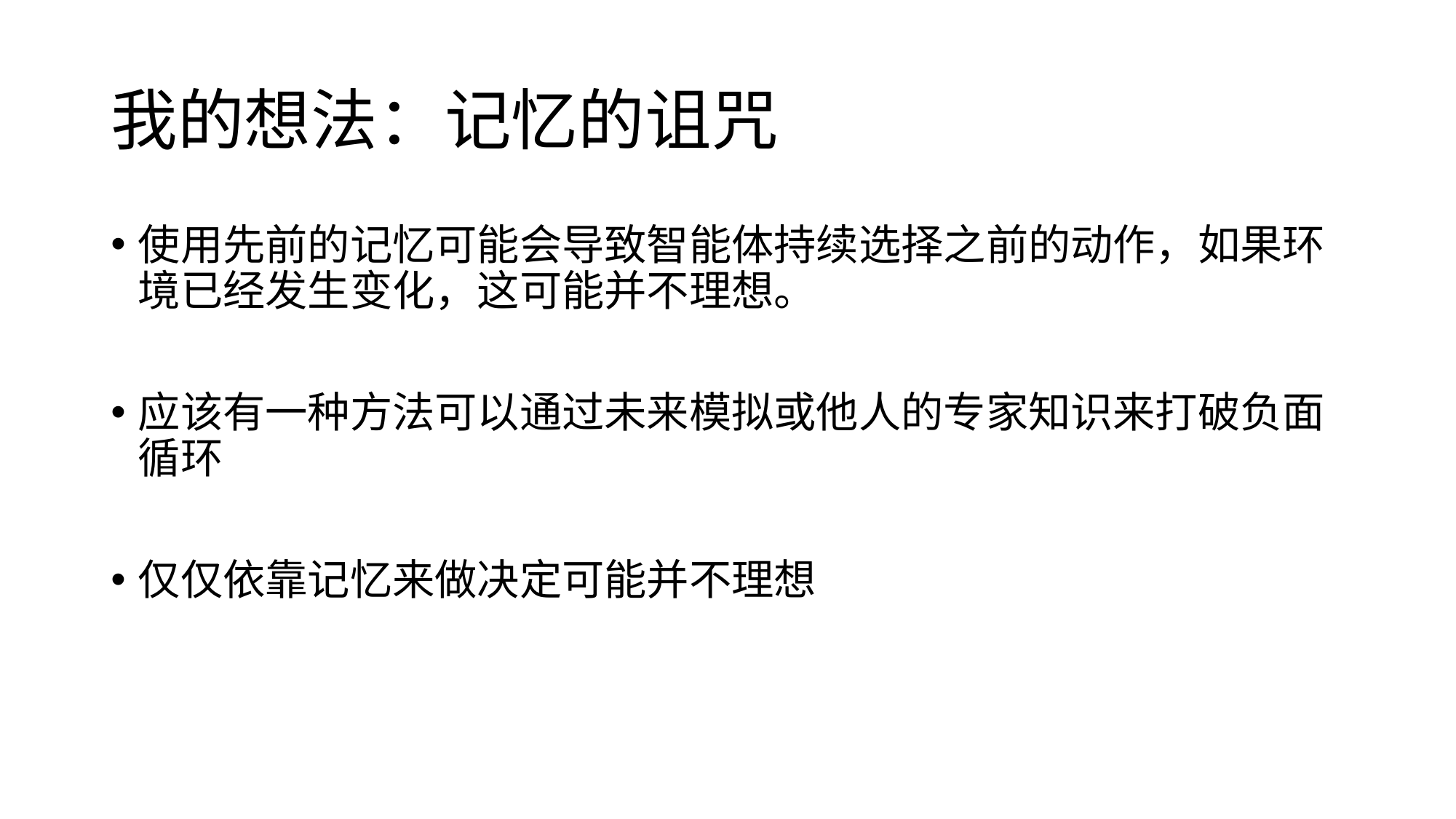

# 我的想法：记忆的诅咒
使用先前的记忆可能会导致智能体持续选择之前的动作，如果环境已经发生变化，这可能并不理想。

应该有一种方法可以通过未来模拟或他人的专家知识来打破负面循环

仅仅依靠记忆来做决定可能并不理想